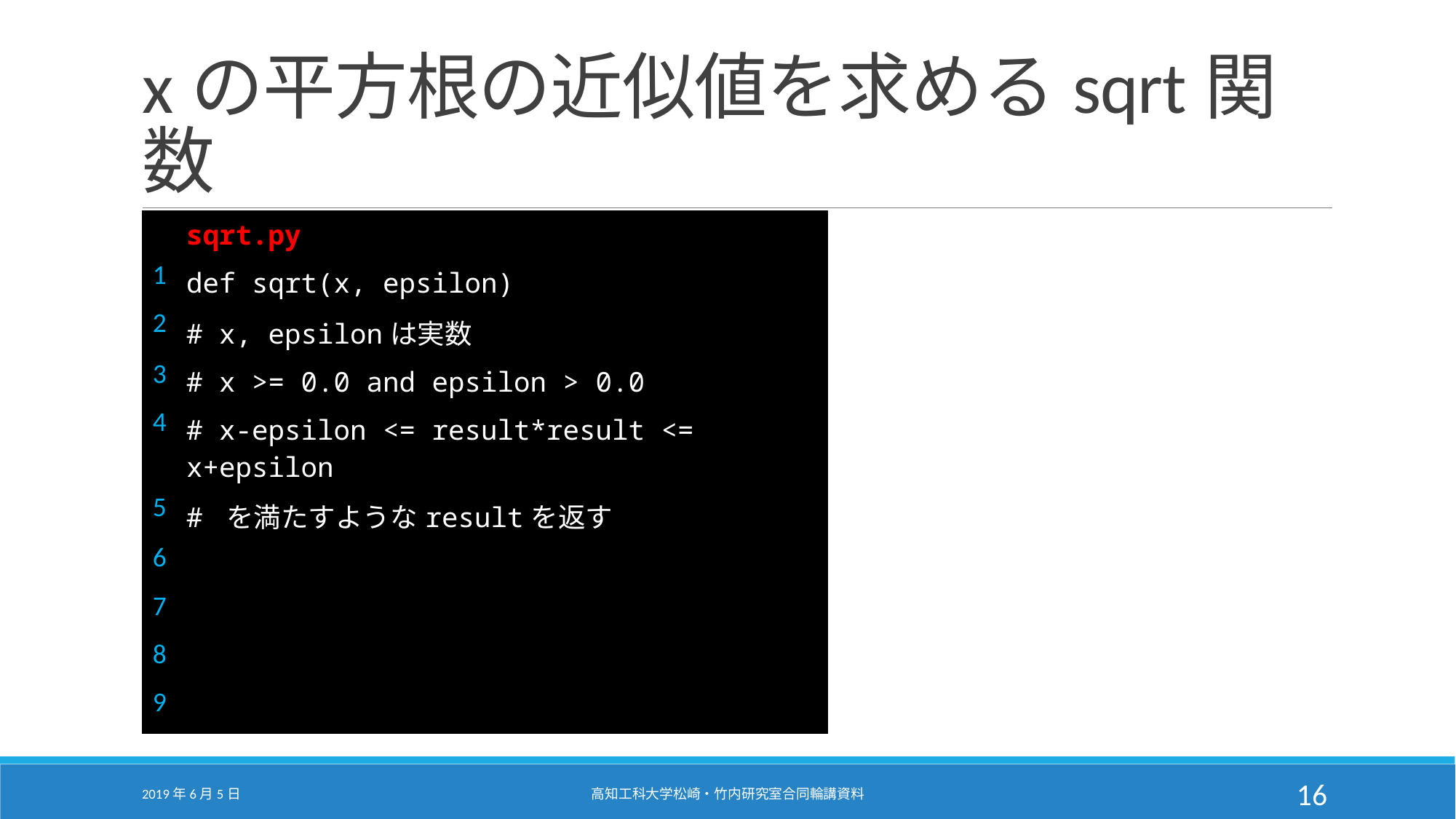

# xの平方根の近似値を求めるsqrt関数
|  | sqrt.py |
| --- | --- |
| 1 | def sqrt(x, epsilon) |
| 2 | # x, epsilonは実数 |
| 3 | # x >= 0.0 and epsilon > 0.0 |
| 4 | # x-epsilon <= result\*result <= x+epsilon |
| 5 | # を満たすようなresultを返す |
| 6 |  |
| 7 |  |
| 8 |  |
| 9 |  |

2019年6月5日
高知工科大学松崎・竹内研究室合同輪講資料
16